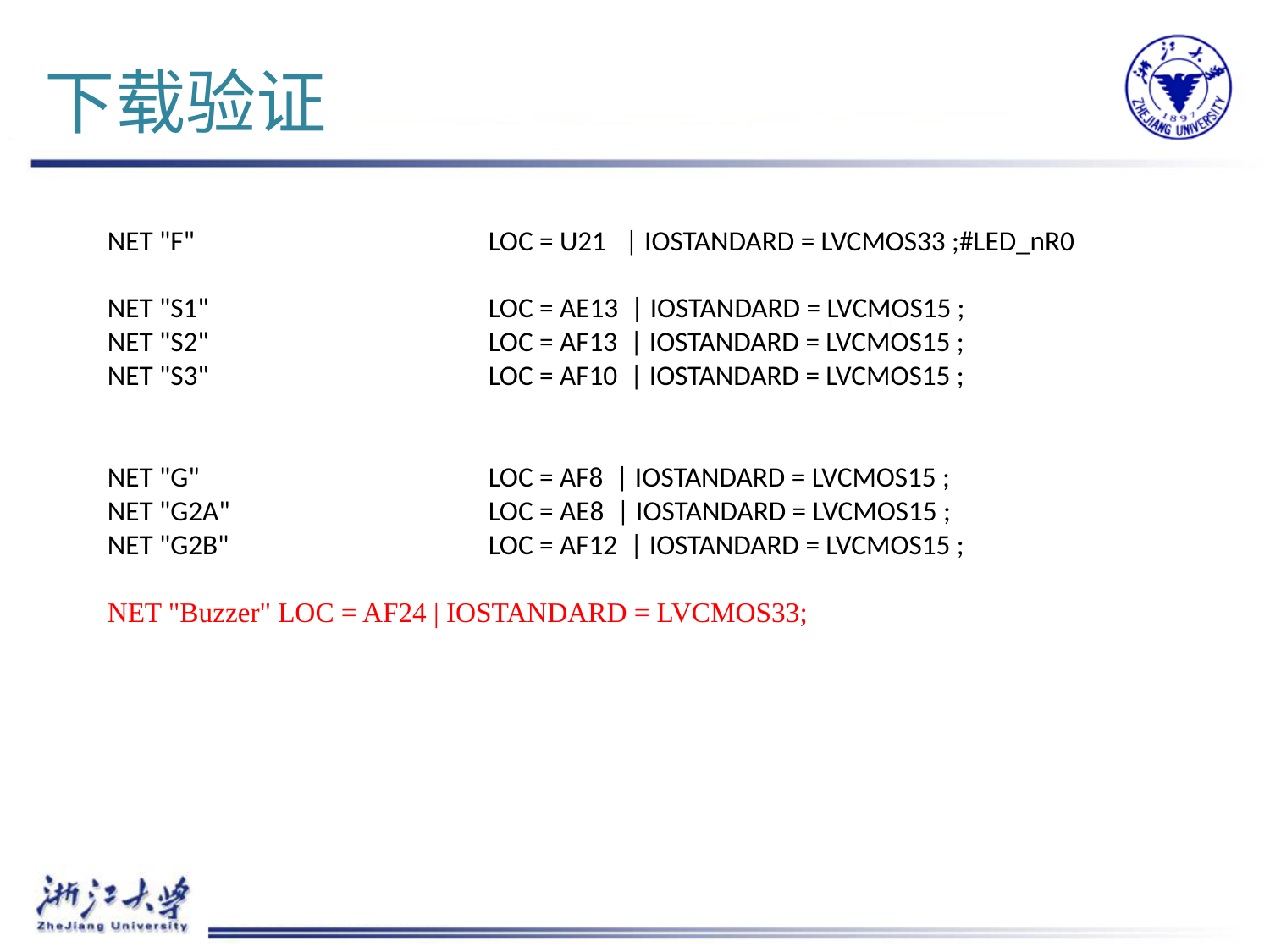

# 下载验证
NET "F"			LOC = U21   | IOSTANDARD = LVCMOS33 ;#LED_nR0

NET "S1"			LOC = AE13  | IOSTANDARD = LVCMOS15 ;
NET "S2"			LOC = AF13  | IOSTANDARD = LVCMOS15 ;
NET "S3"			LOC = AF10  | IOSTANDARD = LVCMOS15 ;

NET "G"			LOC = AF8  | IOSTANDARD = LVCMOS15 ;
NET "G2A"			LOC = AE8  | IOSTANDARD = LVCMOS15 ;
NET "G2B"			LOC = AF12  | IOSTANDARD = LVCMOS15 ;

NET "Buzzer" LOC = AF24 | IOSTANDARD = LVCMOS33;